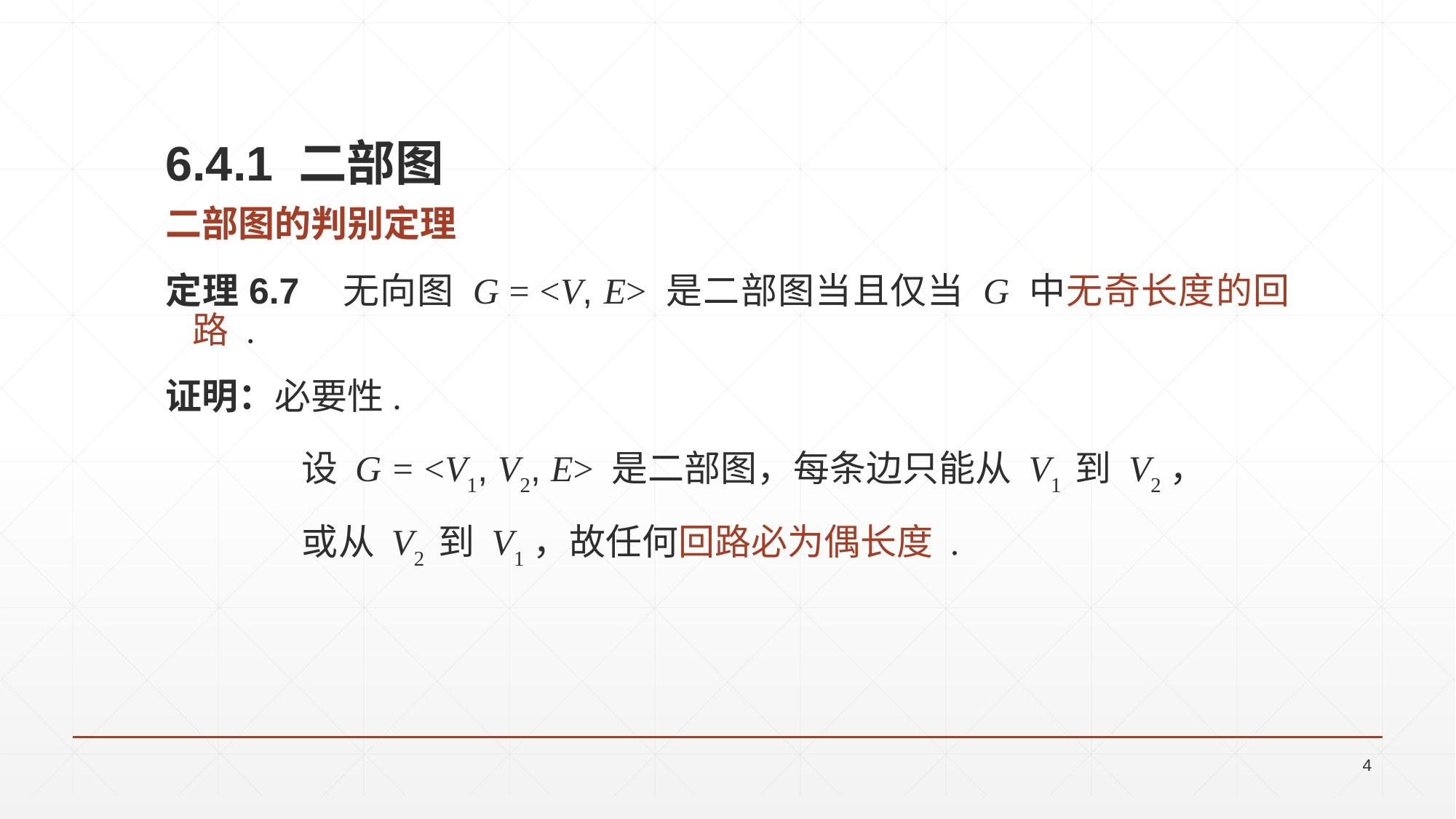

6.4.1 二部图
二部图的判别定理
定理6.7   无向图 G = <V, E> 是二部图当且仅当 G 中无奇长度的回路 .
证明：必要性.
		设 G = <V1, V2, E> 是二部图，每条边只能从 V1 到 V2，
		或从 V2 到 V1，故任何回路必为偶长度 .
4